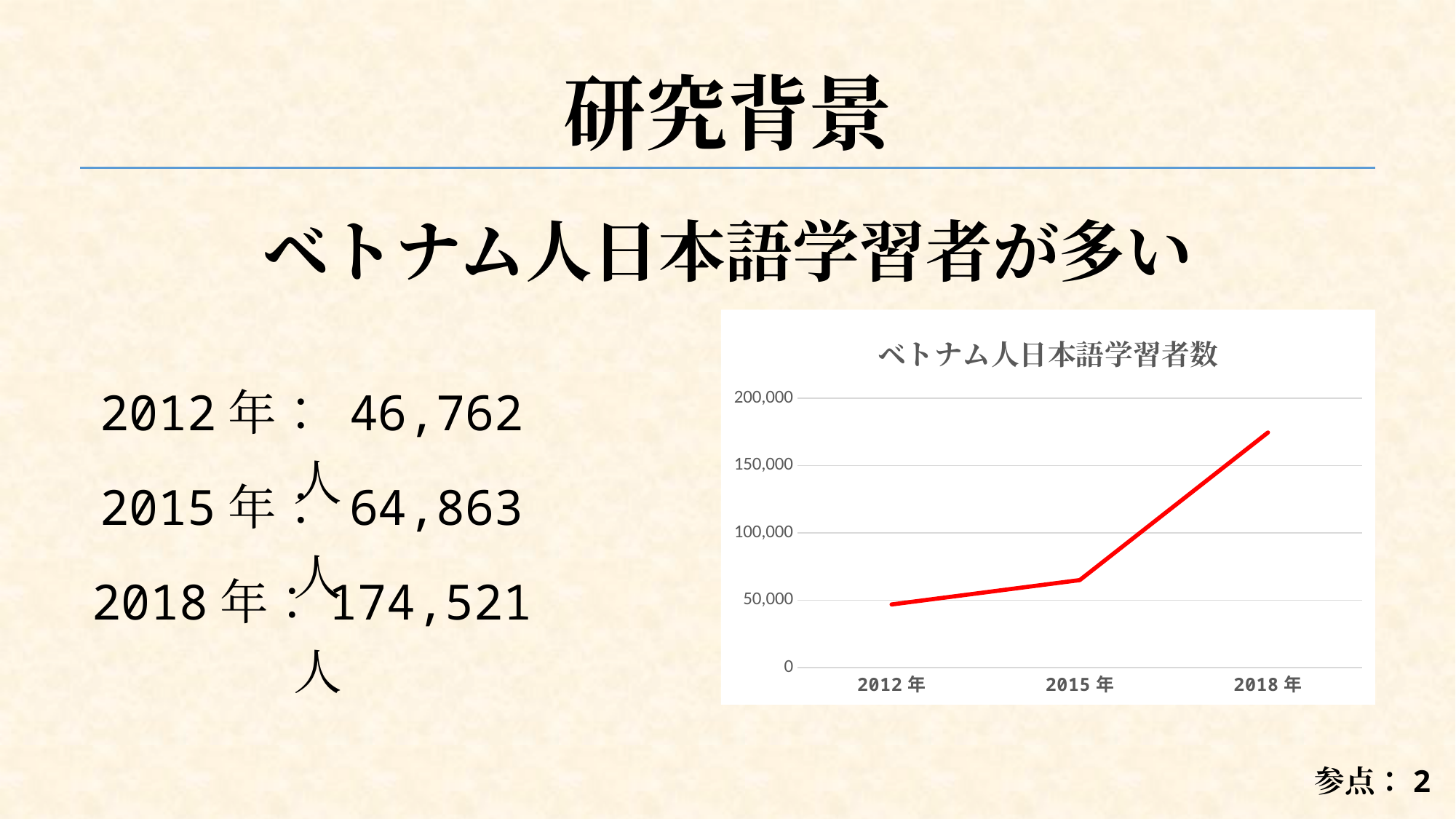

研究背景
ベトナム人日本語学習者が多い

### Chart: ベトナム人日本語学習者数

| Category | Series 1 |
|---|---|
| 2012年 | 46762.0 |
| 2015年 | 64863.0 |
| 2018年 | 174521.0 |
2012年： 46,762人
2015年： 64,863人
2018年：174,521人
参点：2